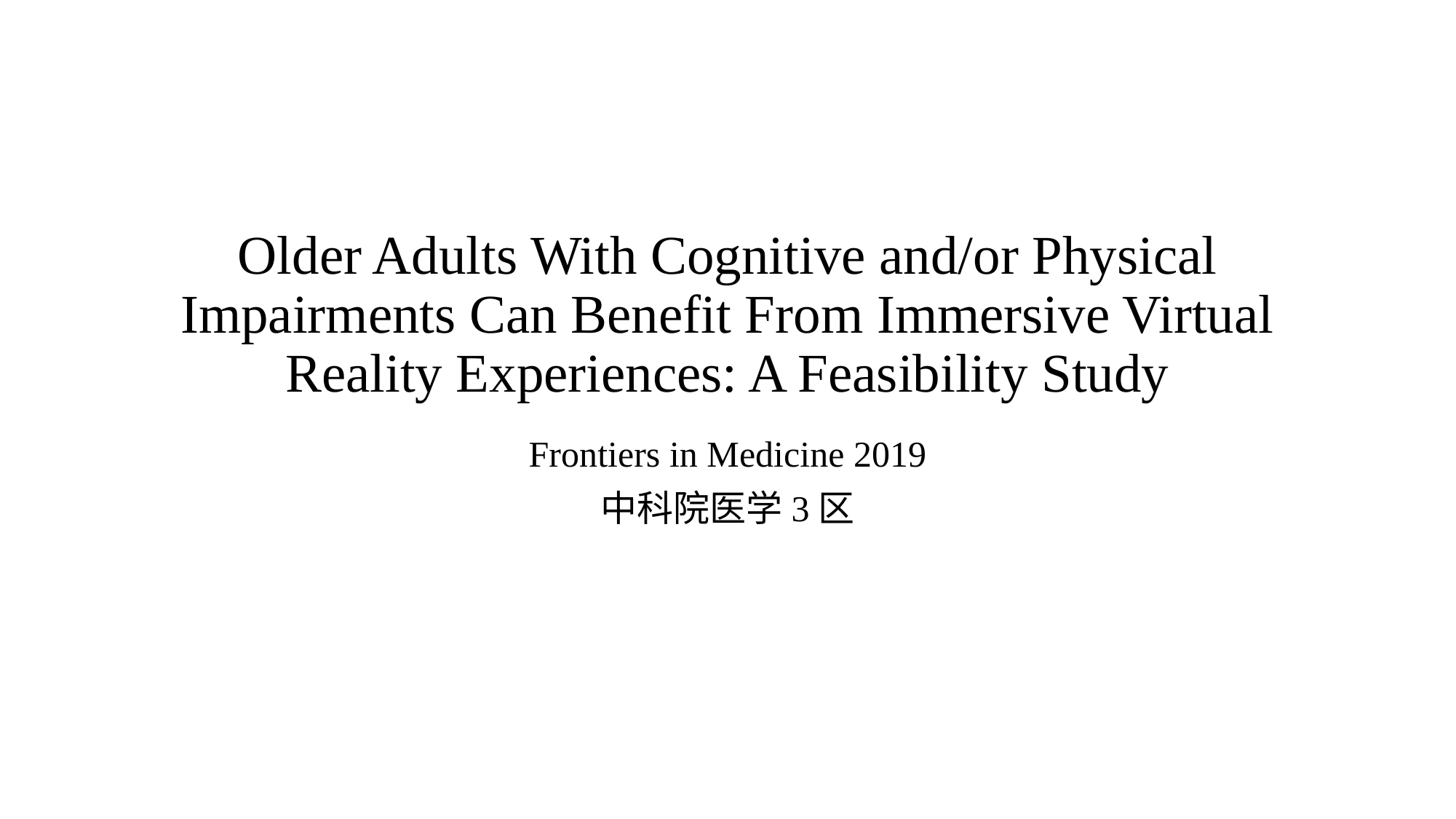

# Older Adults With Cognitive and/or Physical Impairments Can Benefit From Immersive Virtual Reality Experiences: A Feasibility Study
Frontiers in Medicine 2019
中科院医学3区